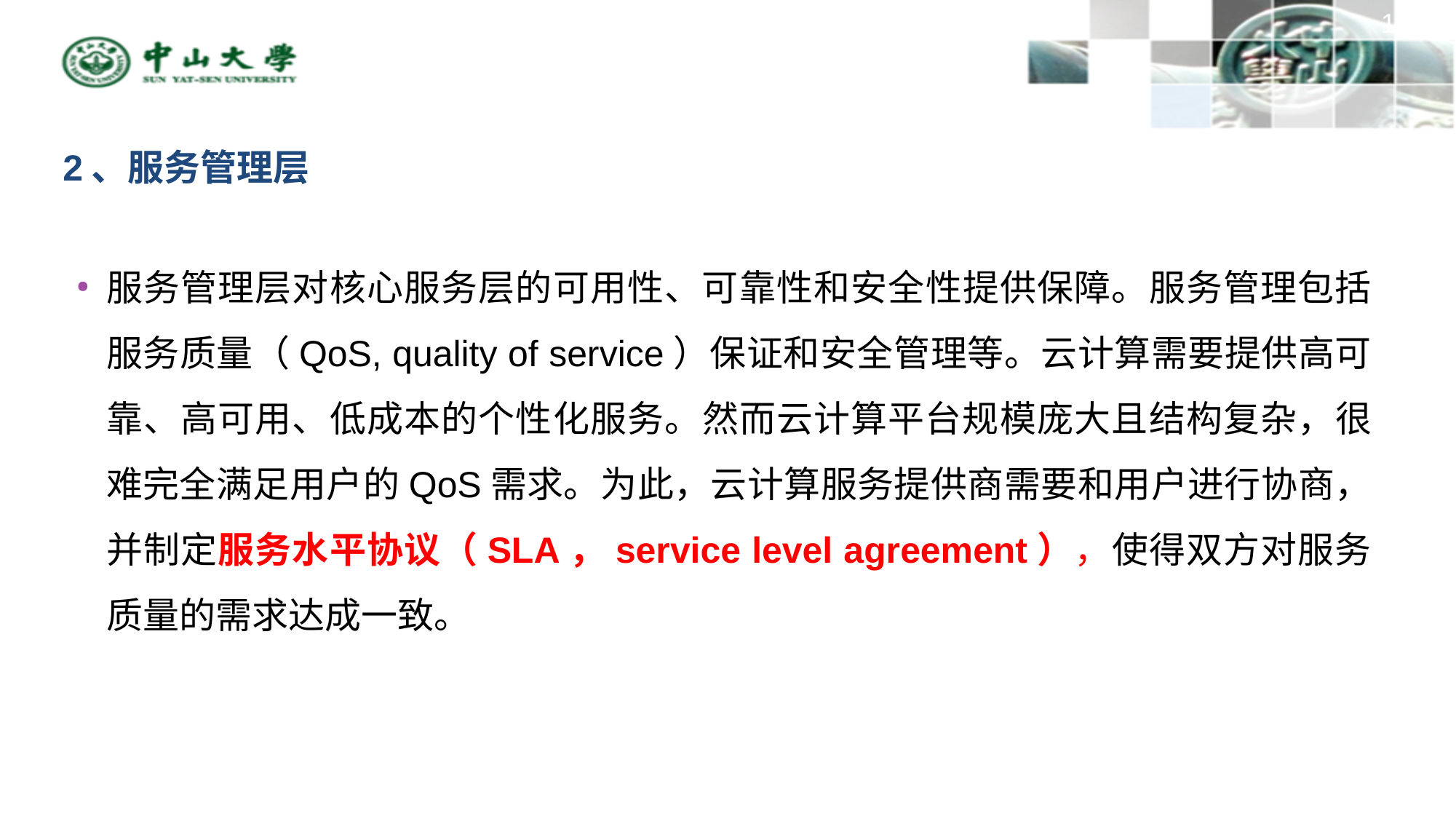

18
# 2、服务管理层
服务管理层对核心服务层的可用性、可靠性和安全性提供保障。服务管理包括服务质量（QoS, quality of service）保证和安全管理等。云计算需要提供高可靠、高可用、低成本的个性化服务。然而云计算平台规模庞大且结构复杂，很难完全满足用户的QoS需求。为此，云计算服务提供商需要和用户进行协商，并制定服务水平协议（SLA，service level agreement），使得双方对服务质量的需求达成一致。